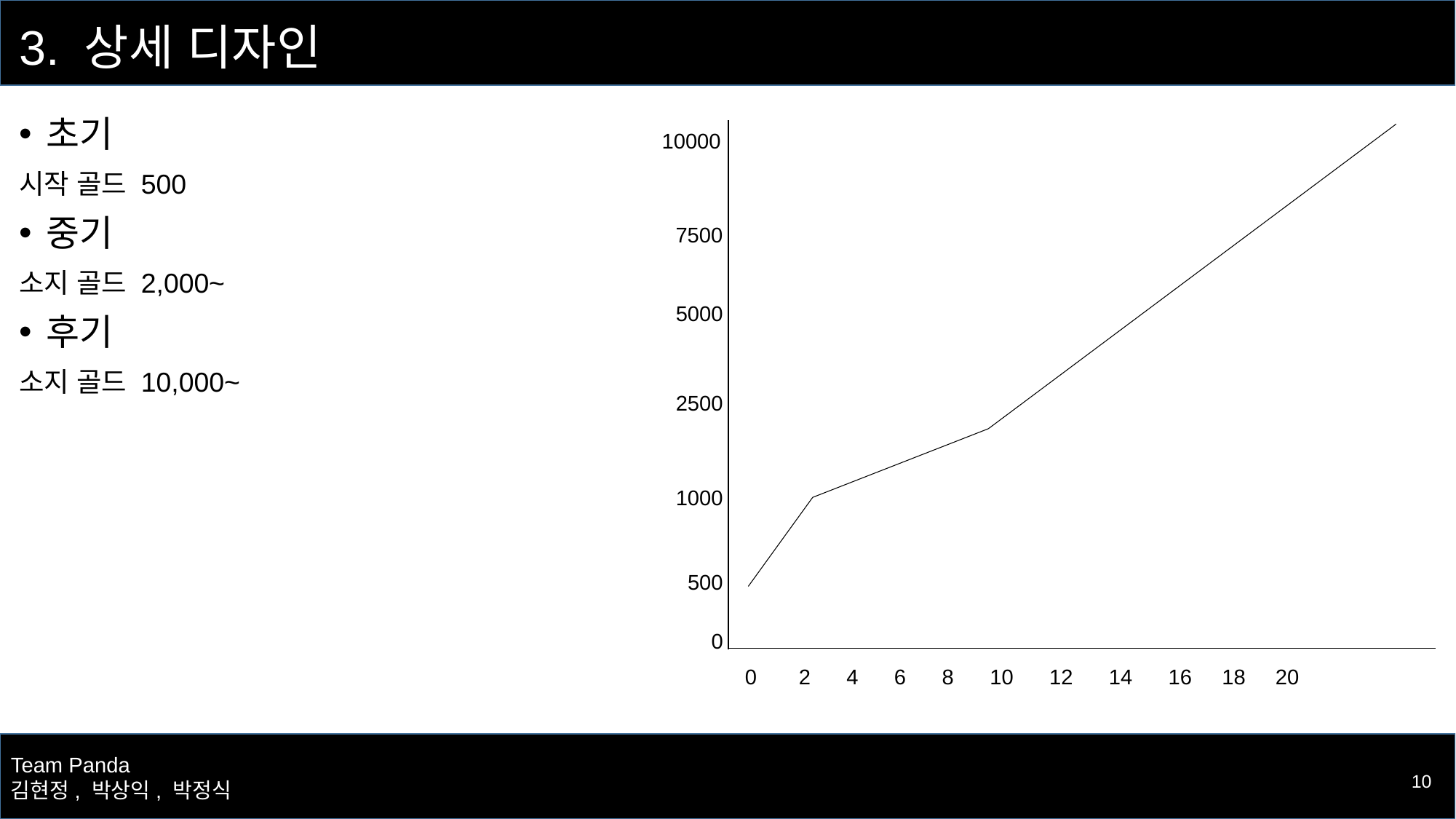

# 3. 상세 디자인
초기
시작 골드 500
중기
소지 골드 2,000~
후기
소지 골드 10,000~
10000
7500
5000
2500
1000
500
0
0       2      4      6      8      10      12      14      16     18     20